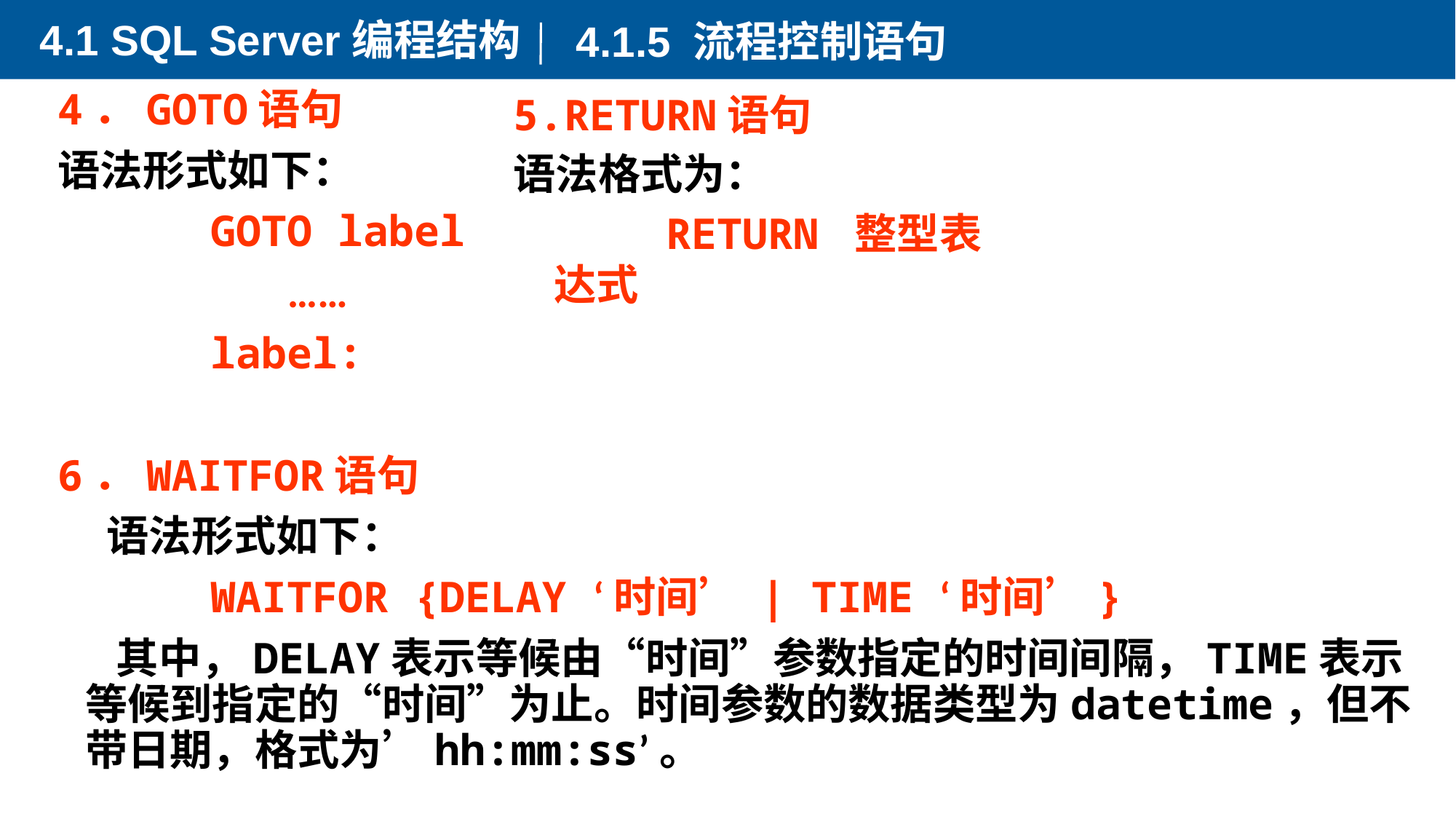

4.1 SQL Server编程结构
4.1.5 流程控制语句
4．GOTO语句
语法形式如下：
      GOTO label
         ……
      label:

6．WAITFOR语句
    语法形式如下：
      WAITFOR {DELAY ‘时间’ | TIME ‘时间’}
     其中，DELAY表示等候由“时间”参数指定的时间间隔，TIME表示等候到指定的“时间”为止。时间参数的数据类型为datetime，但不带日期，格式为’hh:mm:ss’。
5.RETURN语句
语法格式为：
      RETURN 整型表达式